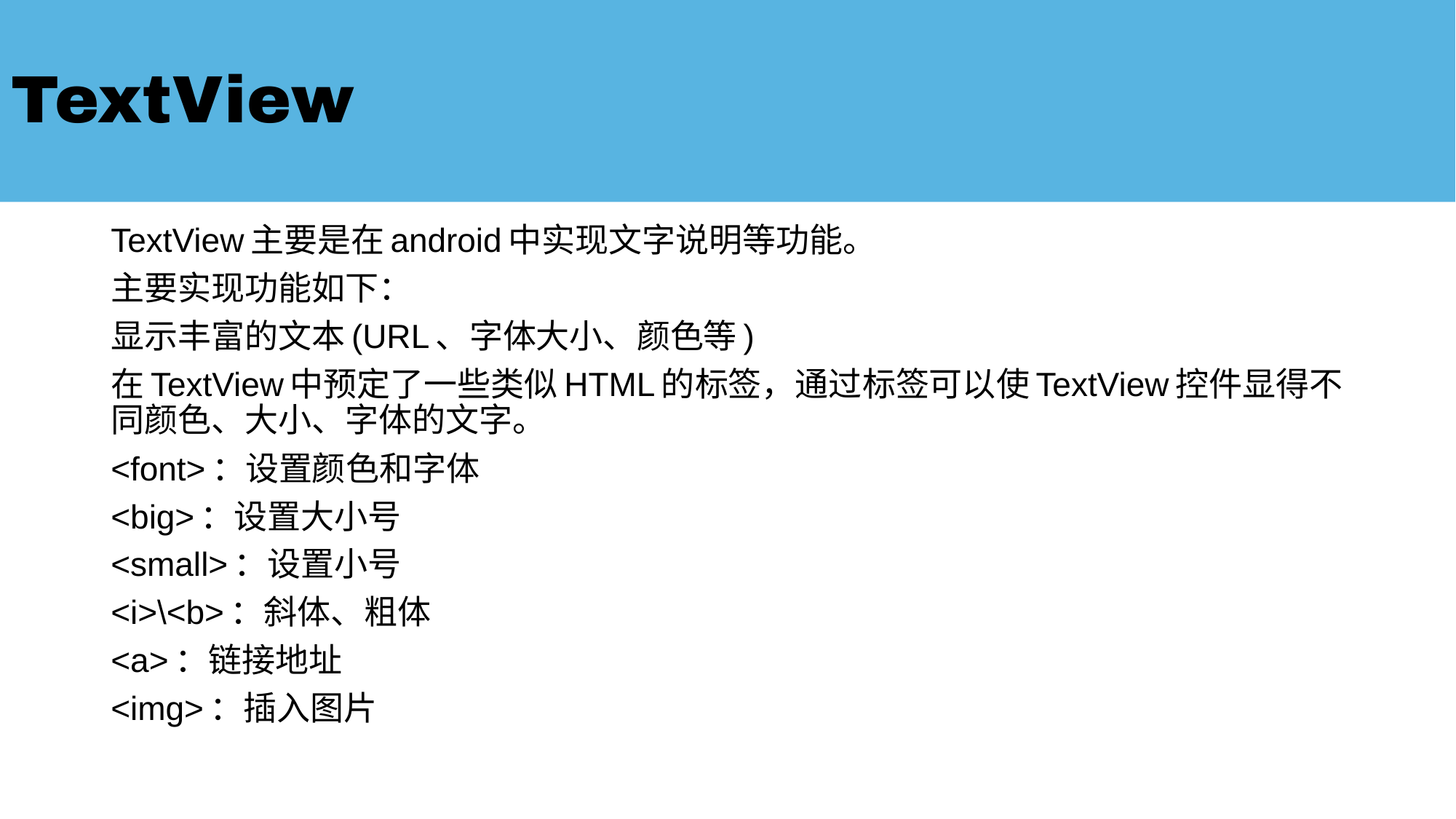

# TextView
TextView主要是在android中实现文字说明等功能。
主要实现功能如下：
显示丰富的文本(URL、字体大小、颜色等)
在TextView中预定了一些类似HTML的标签，通过标签可以使TextView控件显得不同颜色、大小、字体的文字。
<font>：设置颜色和字体
<big>：设置大小号
<small>：设置小号
<i>\<b>：斜体、粗体
<a>：链接地址
<img>：插入图片